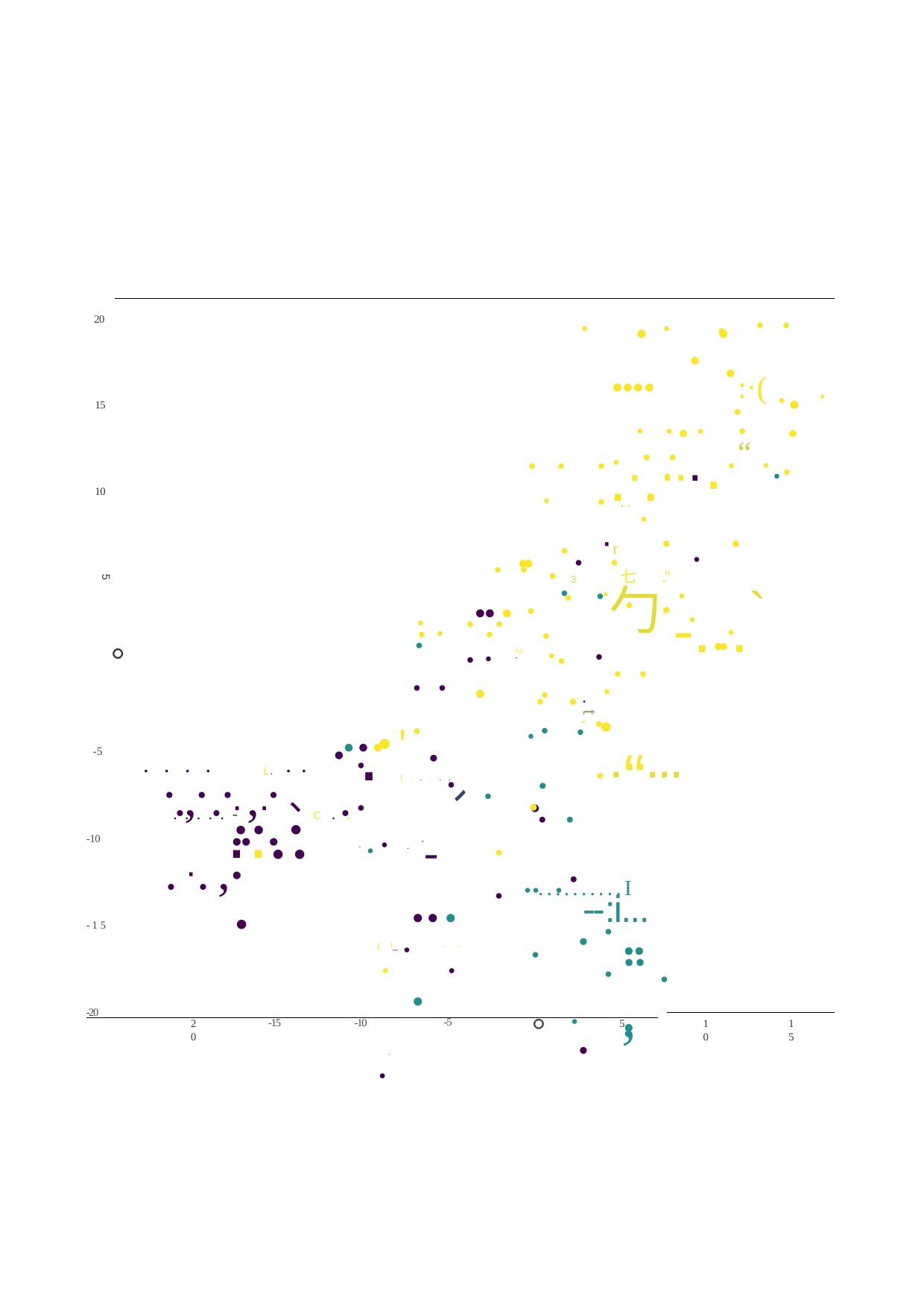

．

20
．．
．．．．
....．
:·(．.“．
．
．
......·勹-....`.“...
．．．•••
15
．．．．．．
..．七.“．
．．．．．
．
10
•．••． ．
．·r．.
．．3
．
••
．
｀
....
．．
．．．
．
．
5
．
．．．．．
．．．
．
．
。
2 .
．．．． ．．
．．．
•··'．．--(.l_．-.-..
．．
．．．．
. t ,
. (:....  -．.
．
．．
•••
．．
-5
•.,•.•.,.•、..·.,
.. ..
．
••••	L.  •  •
•	••．•
....
．、
.....-
c..
．．
••	•	•
-10
．． ．
....
..........I
--:i...
...
．．
..,
-15
•．•
．
。
-20

-5
-15
-10
20
5
10
15